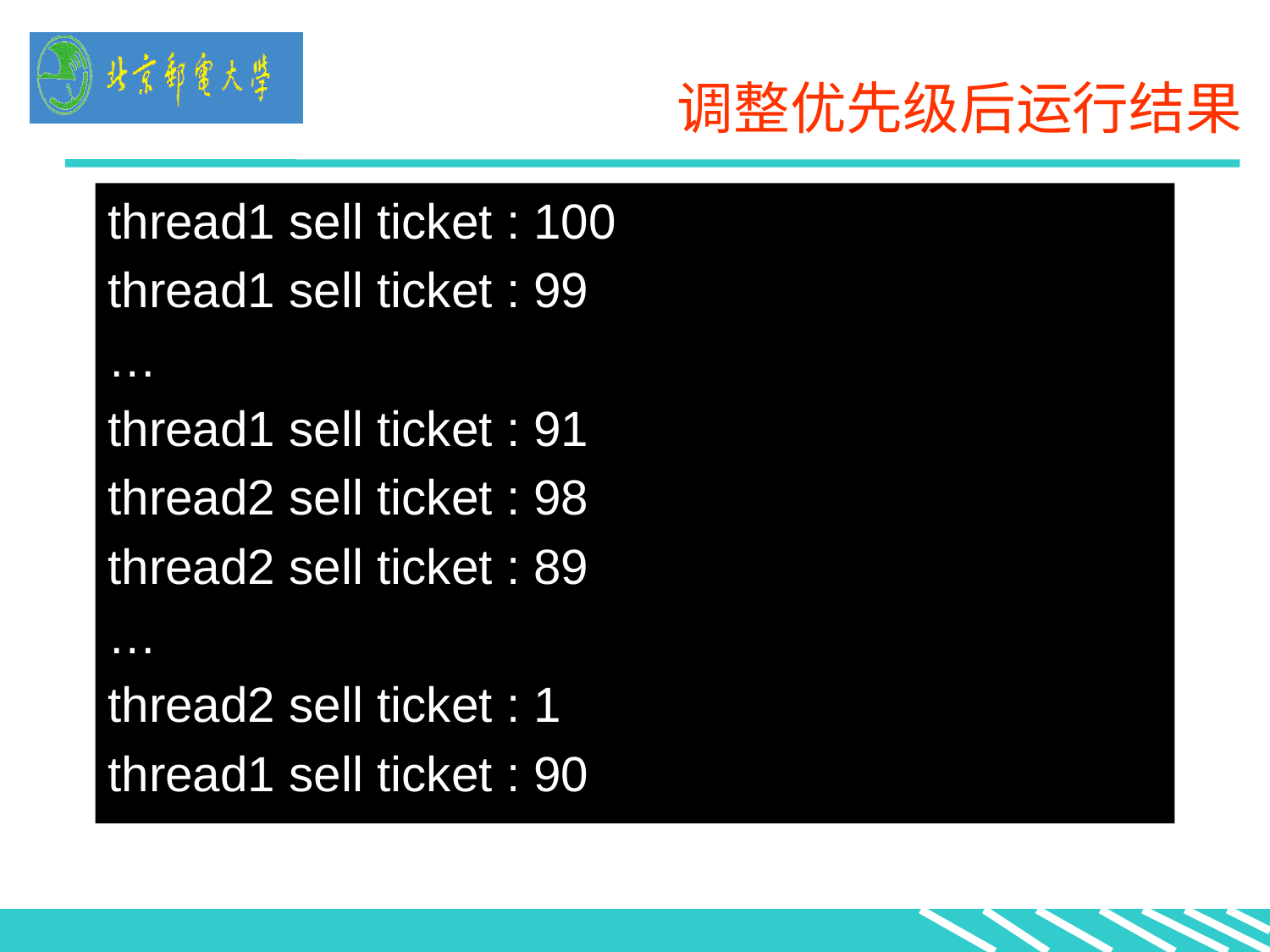

# 调整优先级后运行结果
thread1 sell ticket : 100
thread1 sell ticket : 99
…
thread1 sell ticket : 91
thread2 sell ticket : 98
thread2 sell ticket : 89
…
thread2 sell ticket : 1
thread1 sell ticket : 90